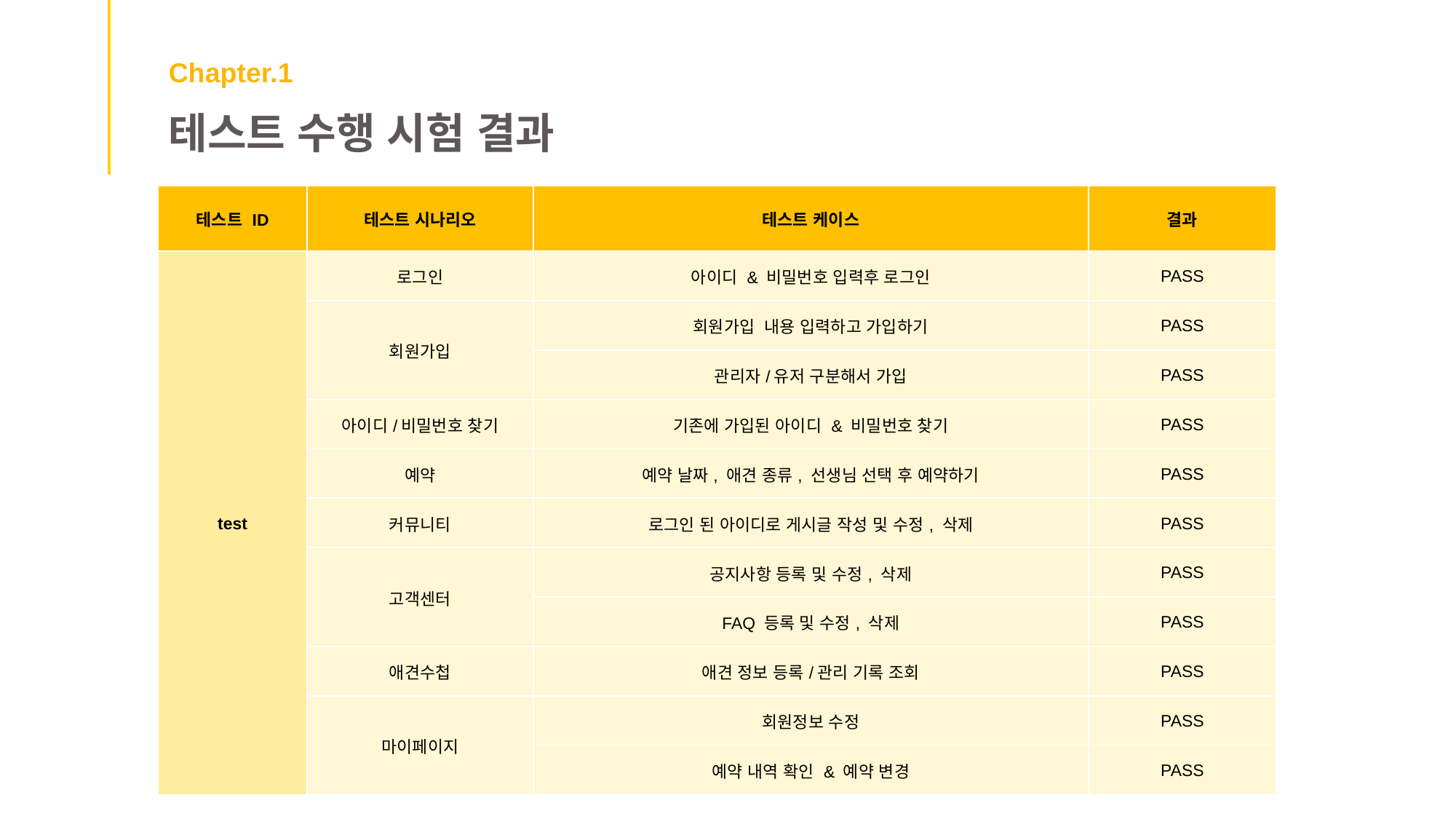

Chapter.1
테스트 수행 시험 결과
| 테스트 ID | 테스트 시나리오 | 테스트 케이스 | 결과 |
| --- | --- | --- | --- |
| test | 로그인 | 아이디 & 비밀번호 입력후 로그인 | PASS |
|  | 회원가입 | 회원가입 내용 입력하고 가입하기 | PASS |
|  |  | 관리자/유저 구분해서 가입 | PASS |
|  | 아이디/비밀번호 찾기 | 기존에 가입된 아이디 & 비밀번호 찾기 | PASS |
|  | 예약 | 예약 날짜, 애견 종류, 선생님 선택 후 예약하기 | PASS |
|  | 커뮤니티 | 로그인 된 아이디로 게시글 작성 및 수정, 삭제 | PASS |
|  | 고객센터 | 공지사항 등록 및 수정, 삭제 | PASS |
|  |  | FAQ 등록 및 수정, 삭제 | PASS |
|  | 애견수첩 | 애견 정보 등록/관리 기록 조회 | PASS |
|  | 마이페이지 | 회원정보 수정 | PASS |
|  |  | 예약 내역 확인 & 예약 변경 | PASS |